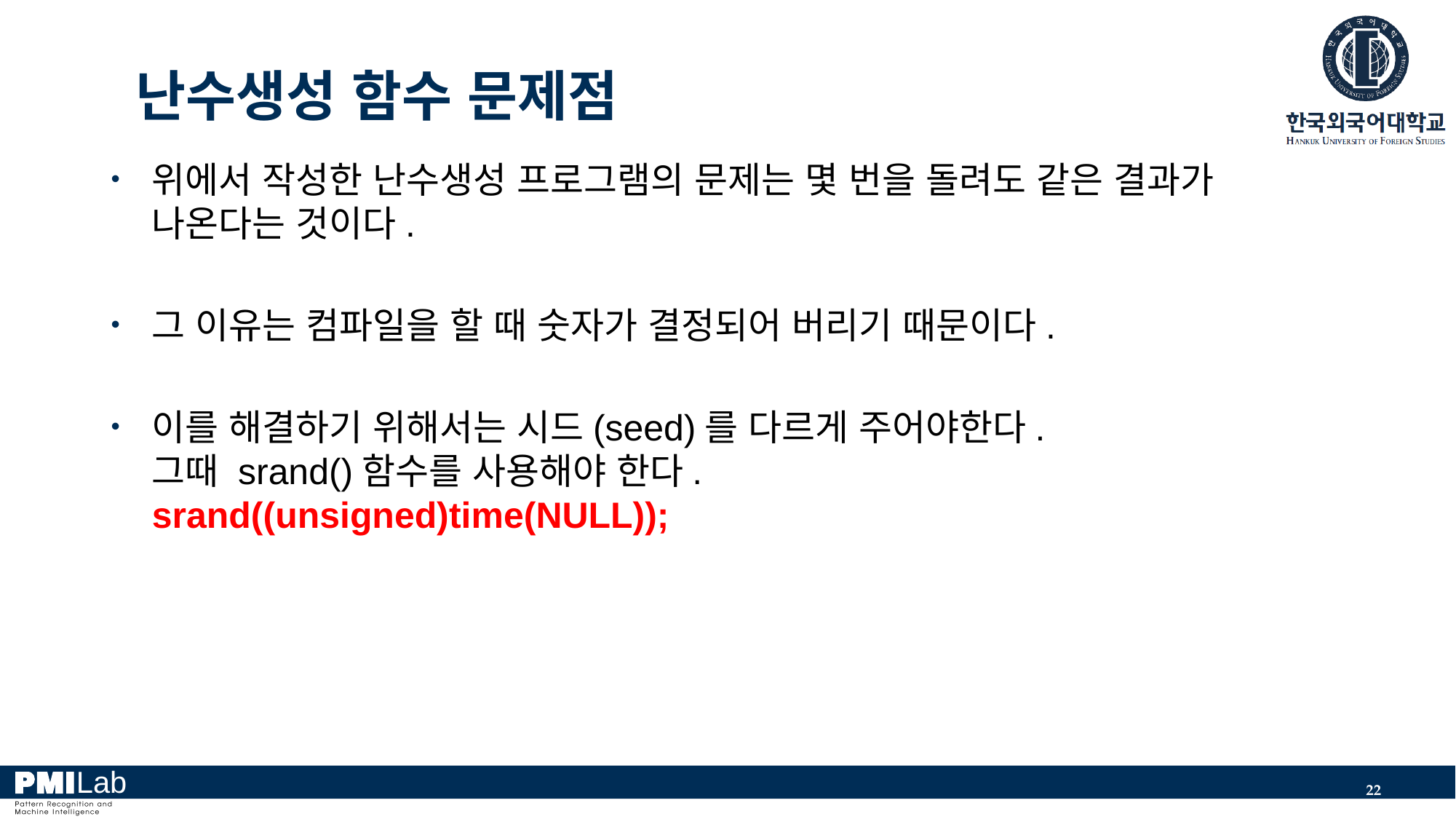

# 난수생성 함수 문제점
위에서 작성한 난수생성 프로그램의 문제는 몇 번을 돌려도 같은 결과가
나온다는 것이다.

그 이유는 컴파일을 할 때 숫자가 결정되어 버리기 때문이다.

이를 해결하기 위해서는 시드(seed)를 다르게 주어야한다.
그때 srand()함수를 사용해야 한다.
srand((unsigned)time(NULL));
22